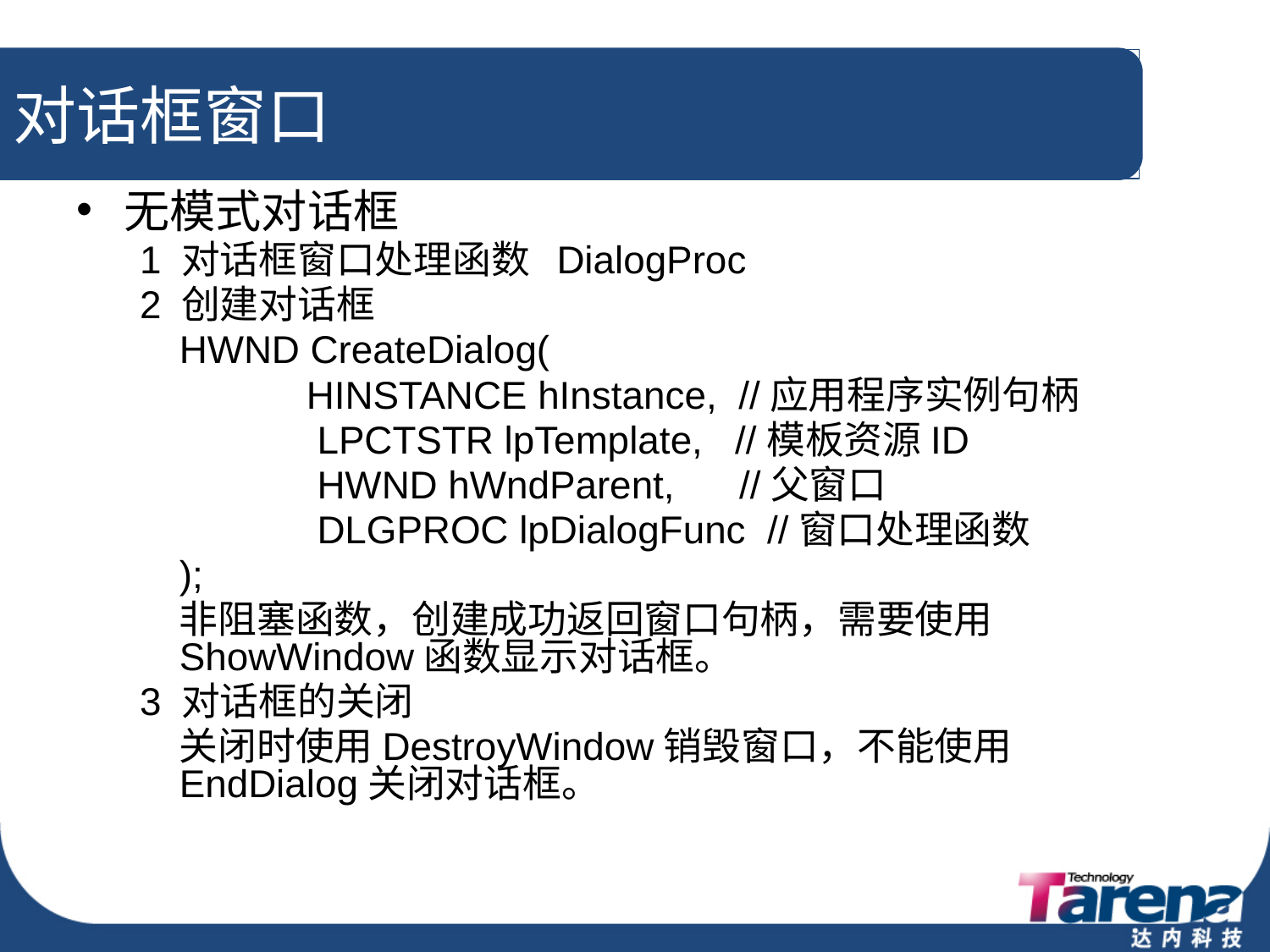

# 对话框窗口
无模式对话框
1 对话框窗口处理函数  DialogProc
2 创建对话框
	HWND CreateDialog(
		HINSTANCE hInstance,  //应用程序实例句柄
		 LPCTSTR lpTemplate,   //模板资源ID
		 HWND hWndParent,      //父窗口
		 DLGPROC lpDialogFunc  //窗口处理函数
	);
	非阻塞函数，创建成功返回窗口句柄，需要使用ShowWindow函数显示对话框。
3 对话框的关闭
	关闭时使用DestroyWindow销毁窗口，不能使用EndDialog关闭对话框。